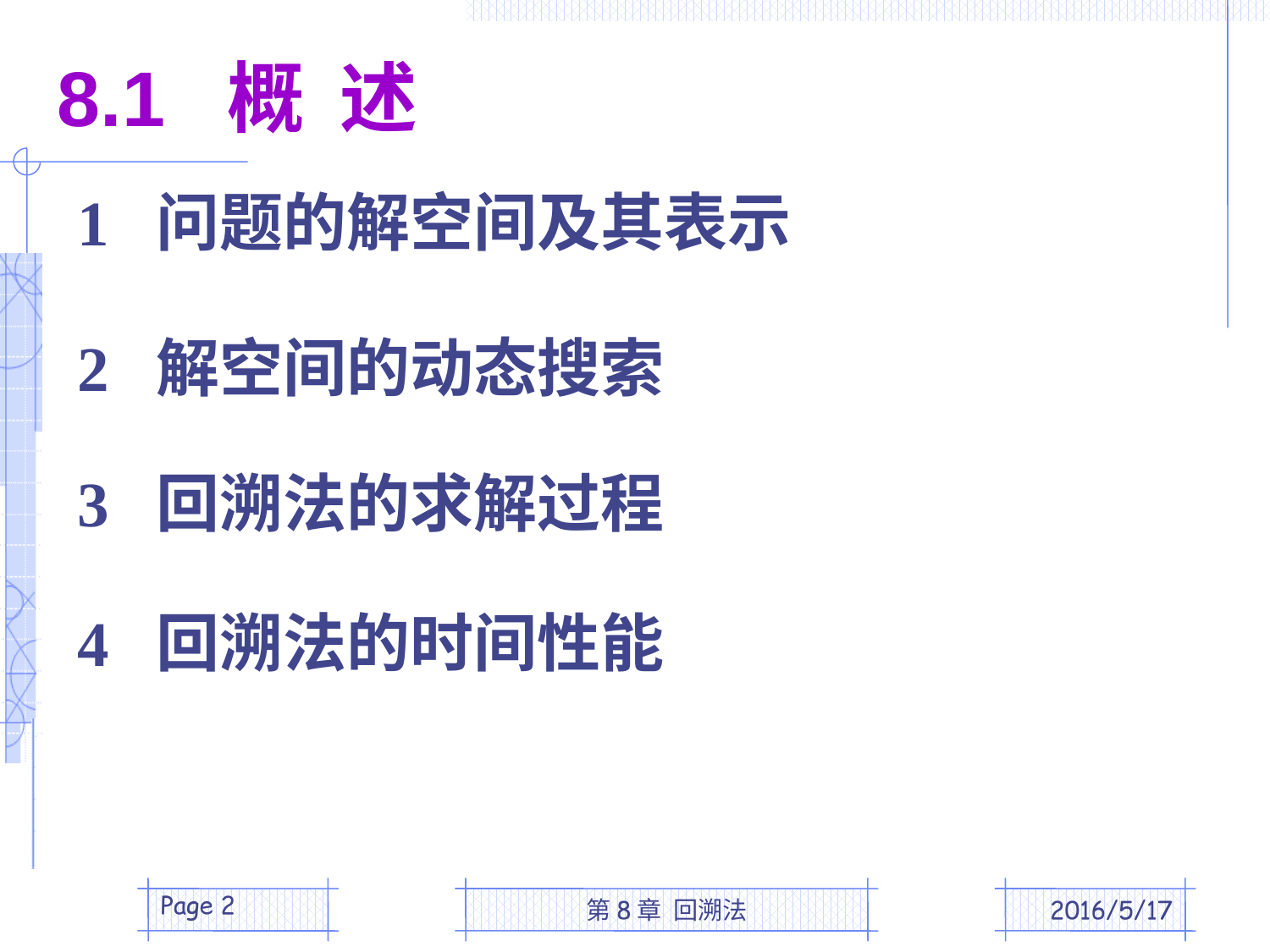

8.1  概  述
1  问题的解空间及其表示
2  解空间的动态搜索
3  回溯法的求解过程
4  回溯法的时间性能
Page 2
第8章  回溯法
2016/5/17